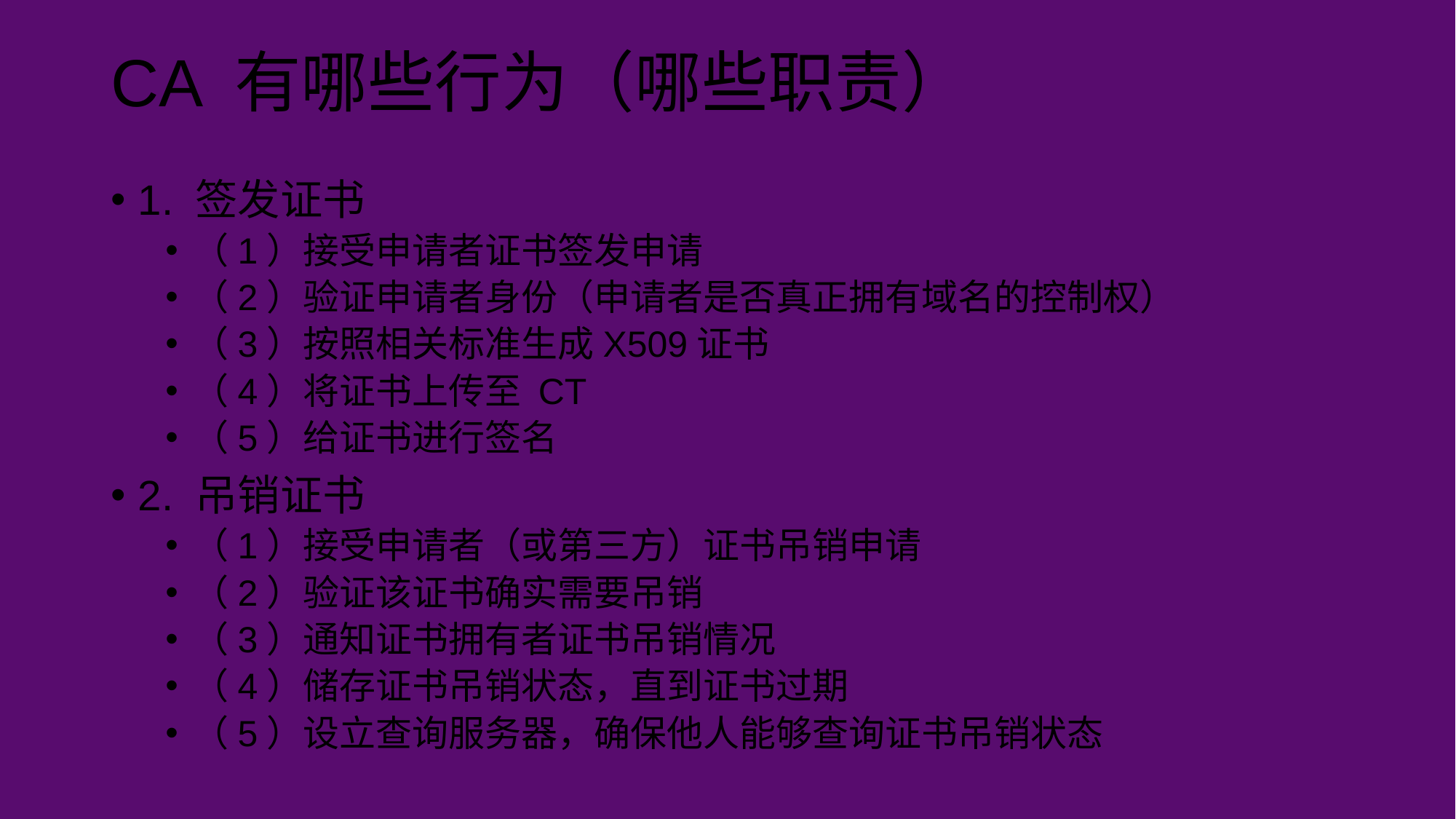

# CA 有哪些行为（哪些职责）
1. 签发证书
（1）接受申请者证书签发申请
（2）验证申请者身份（申请者是否真正拥有域名的控制权）
（3）按照相关标准生成X509证书
（4）将证书上传至 CT
（5）给证书进行签名
2. 吊销证书
（1）接受申请者（或第三方）证书吊销申请
（2）验证该证书确实需要吊销
（3）通知证书拥有者证书吊销情况
（4）储存证书吊销状态，直到证书过期
（5）设立查询服务器，确保他人能够查询证书吊销状态